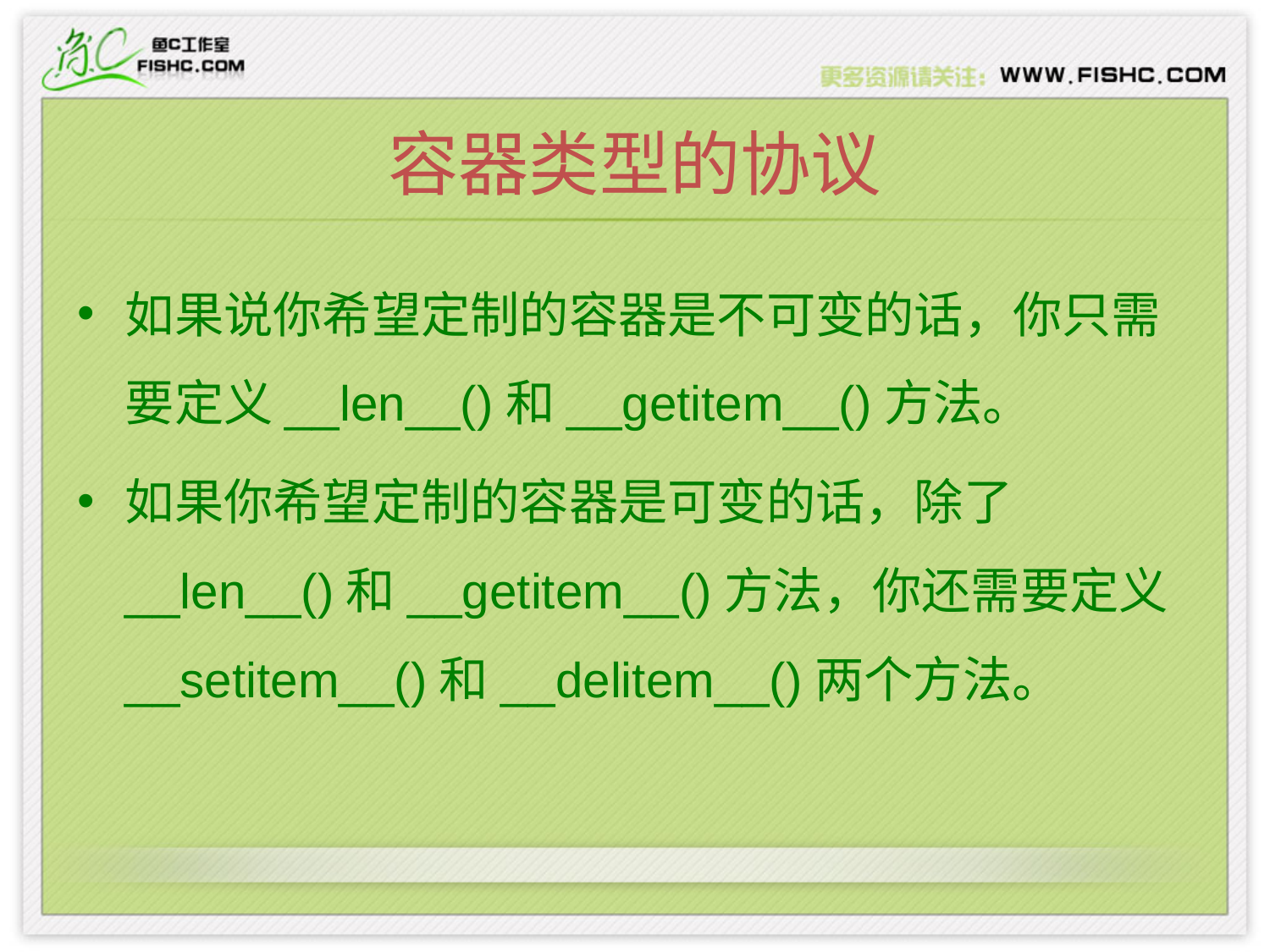

# 容器类型的协议
如果说你希望定制的容器是不可变的话，你只需要定义__len__()和__getitem__()方法。
如果你希望定制的容器是可变的话，除了__len__()和__getitem__()方法，你还需要定义__setitem__()和__delitem__()两个方法。